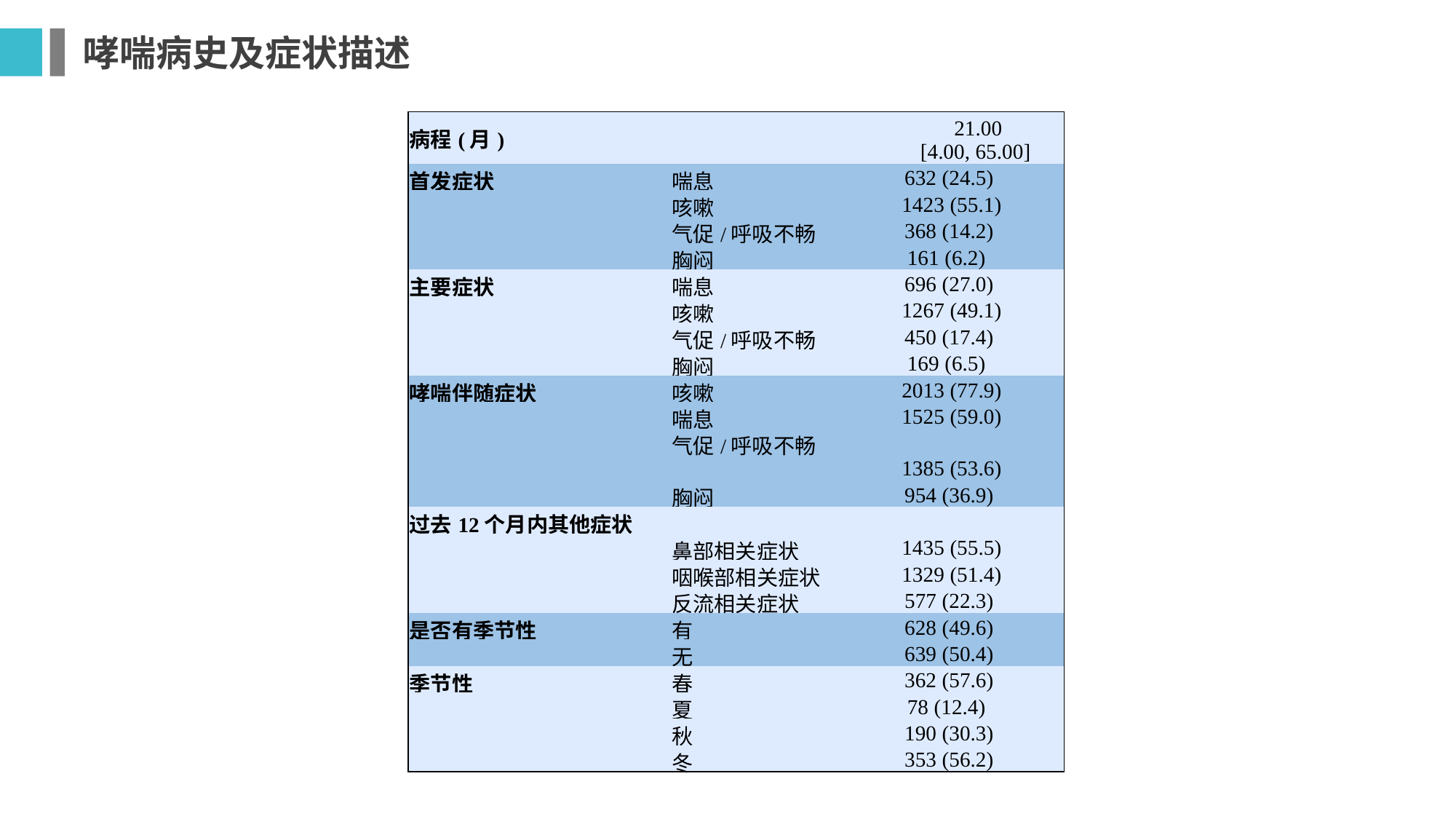

哮喘病史及症状描述

| 病程(月) |  | 21.00 [4.00, 65.00] |
| --- | --- | --- |
| 首发症状 | 喘息 | 632 (24.5) |
|  | 咳嗽 | 1423 (55.1) |
|  | 气促/呼吸不畅 | 368 (14.2) |
|  | 胸闷 | 161 (6.2) |
| 主要症状 | 喘息 | 696 (27.0) |
|  | 咳嗽 | 1267 (49.1) |
|  | 气促/呼吸不畅 | 450 (17.4) |
|  | 胸闷 | 169 (6.5) |
| 哮喘伴随症状 | 咳嗽 | 2013 (77.9) |
|  | 喘息 | 1525 (59.0) |
|  | 气促/呼吸不畅 | 1385 (53.6) |
|  | 胸闷 | 954 (36.9) |
| 过去12个月内其他症状 |  |  |
|  | 鼻部相关症状 | 1435 (55.5) |
|  | 咽喉部相关症状 | 1329 (51.4) |
|  | 反流相关症状 | 577 (22.3) |
| 是否有季节性 | 有 | 628 (49.6) |
|  | 无 | 639 (50.4) |
| 季节性 | 春 | 362 (57.6) |
|  | 夏 | 78 (12.4) |
|  | 秋 | 190 (30.3) |
|  | 冬 | 353 (56.2) |